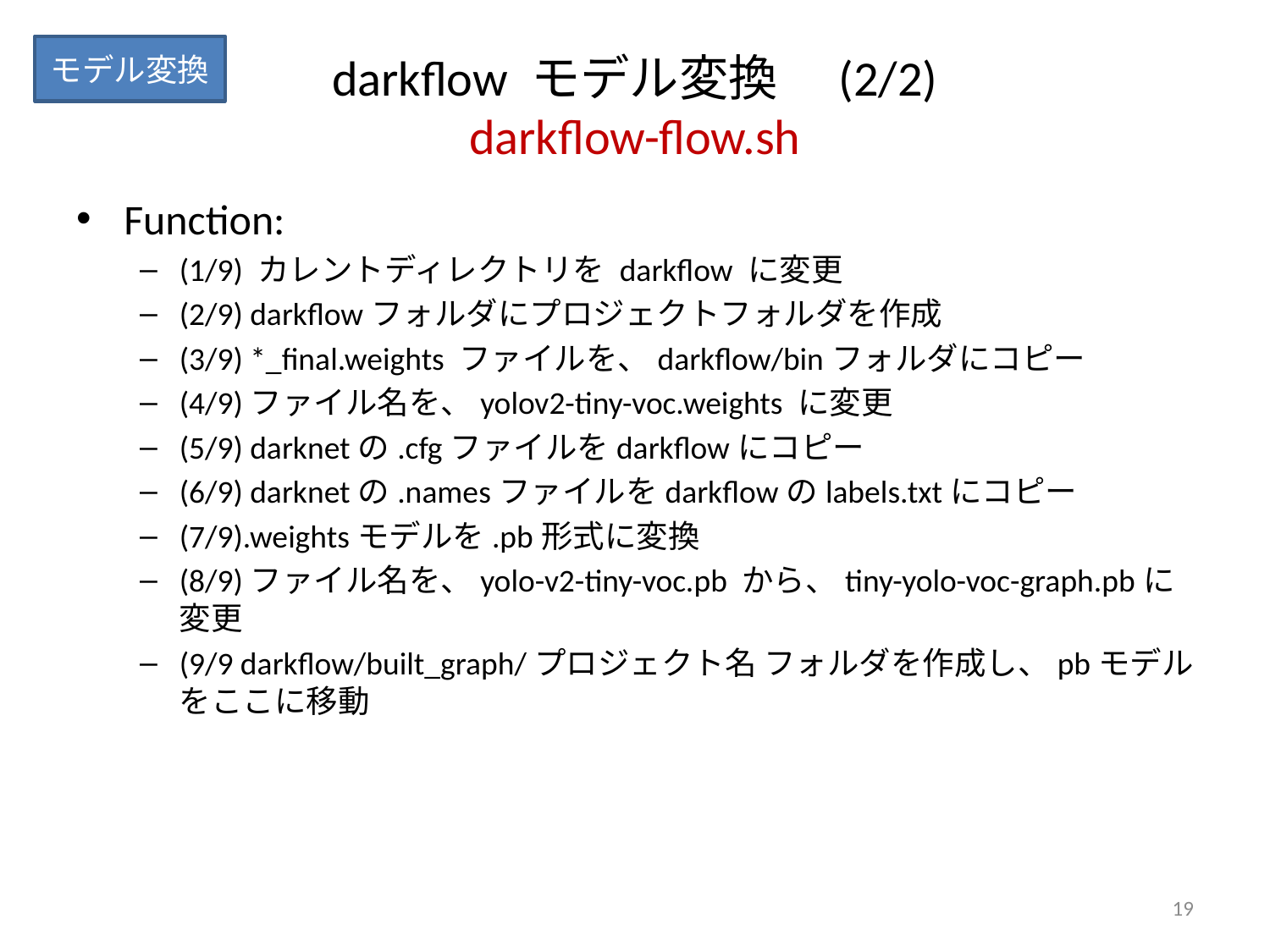

# darkflow モデル変換　(2/2) darkflow-flow.sh
モデル変換
Function:
(1/9) カレントディレクトリを darkflow に変更
(2/9) darkflowフォルダにプロジェクトフォルダを作成
(3/9) *_final.weights ファイルを、darkflow/binフォルダにコピー
(4/9)ファイル名を、yolov2-tiny-voc.weights に変更
(5/9) darknetの.cfgファイルをdarkflowにコピー
(6/9) darknetの.namesファイルをdarkflowのlabels.txtにコピー
(7/9).weightsモデルを.pb形式に変換
(8/9)ファイル名を、yolo-v2-tiny-voc.pb から、tiny-yolo-voc-graph.pbに変更
(9/9 darkflow/built_graph/プロジェクト名 フォルダを作成し、pbモデルをここに移動

19